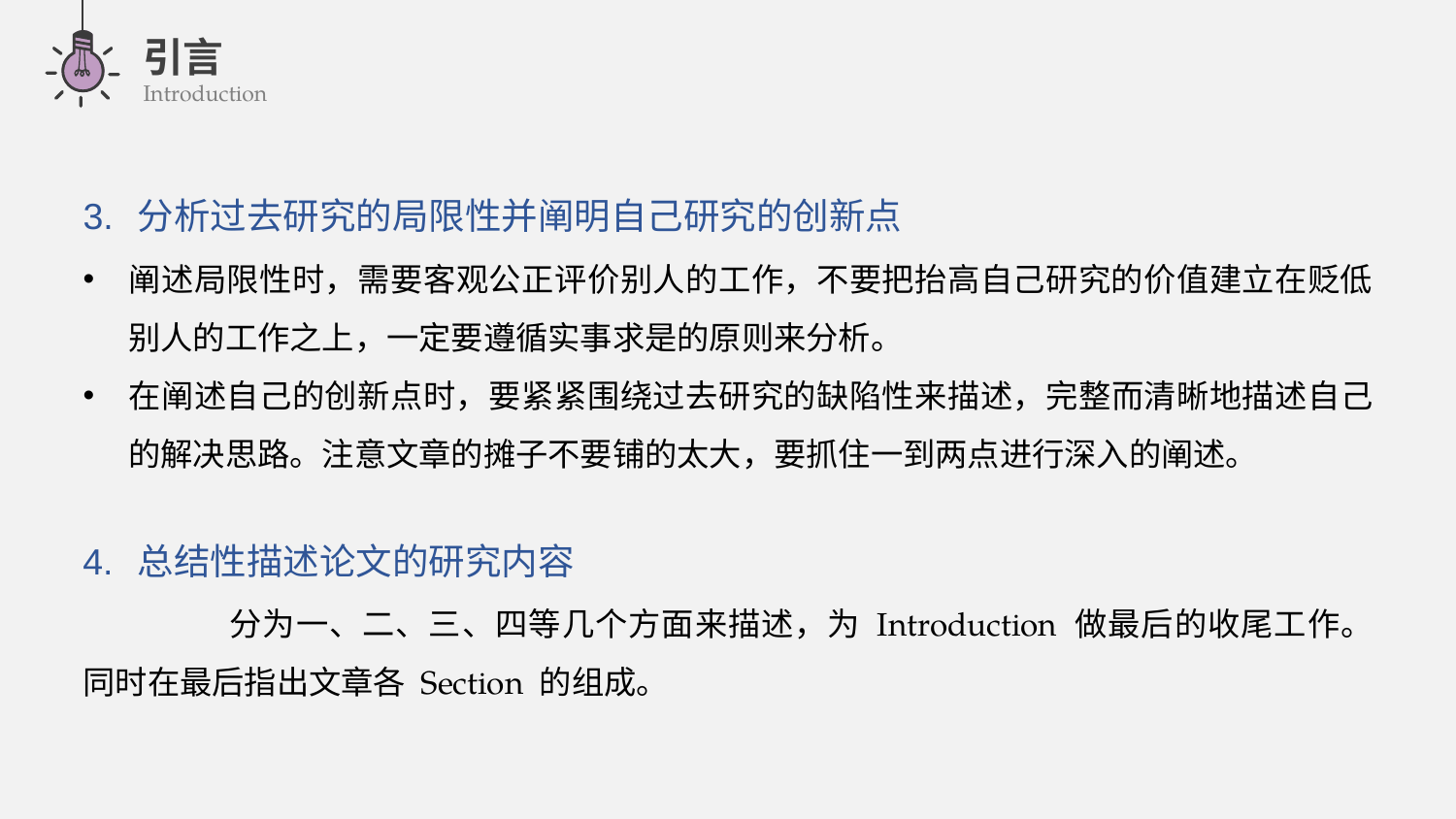

引言
Introduction
分析过去研究的局限性并阐明自己研究的创新点
阐述局限性时，需要客观公正评价别人的工作，不要把抬高自己研究的价值建立在贬低别人的工作之上，一定要遵循实事求是的原则来分析。
在阐述自己的创新点时，要紧紧围绕过去研究的缺陷性来描述，完整而清晰地描述自己的解决思路。注意文章的摊子不要铺的太大，要抓住一到两点进行深入的阐述。
总结性描述论文的研究内容
	分为一、二、三、四等几个方面来描述，为 Introduction 做最后的收尾工作。同时在最后指出文章各 Section 的组成。